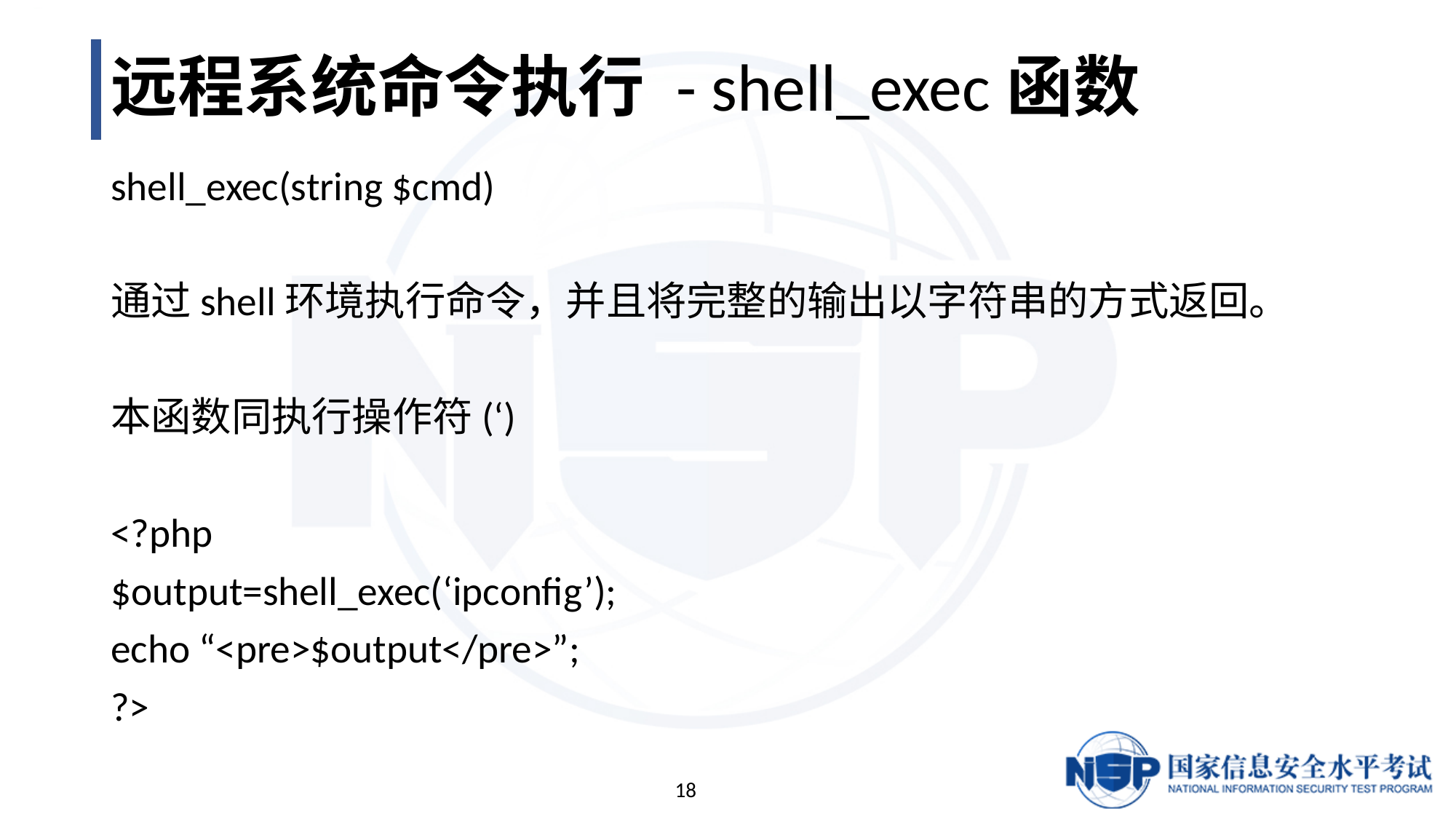

# 远程系统命令执行 - shell_exec函数
shell_exec(string $cmd)

通过shell环境执行命令，并且将完整的输出以字符串的方式返回。

本函数同执行操作符(‘)

<?php
$output=shell_exec(‘ipconfig’);
echo “<pre>$output</pre>”;
?>